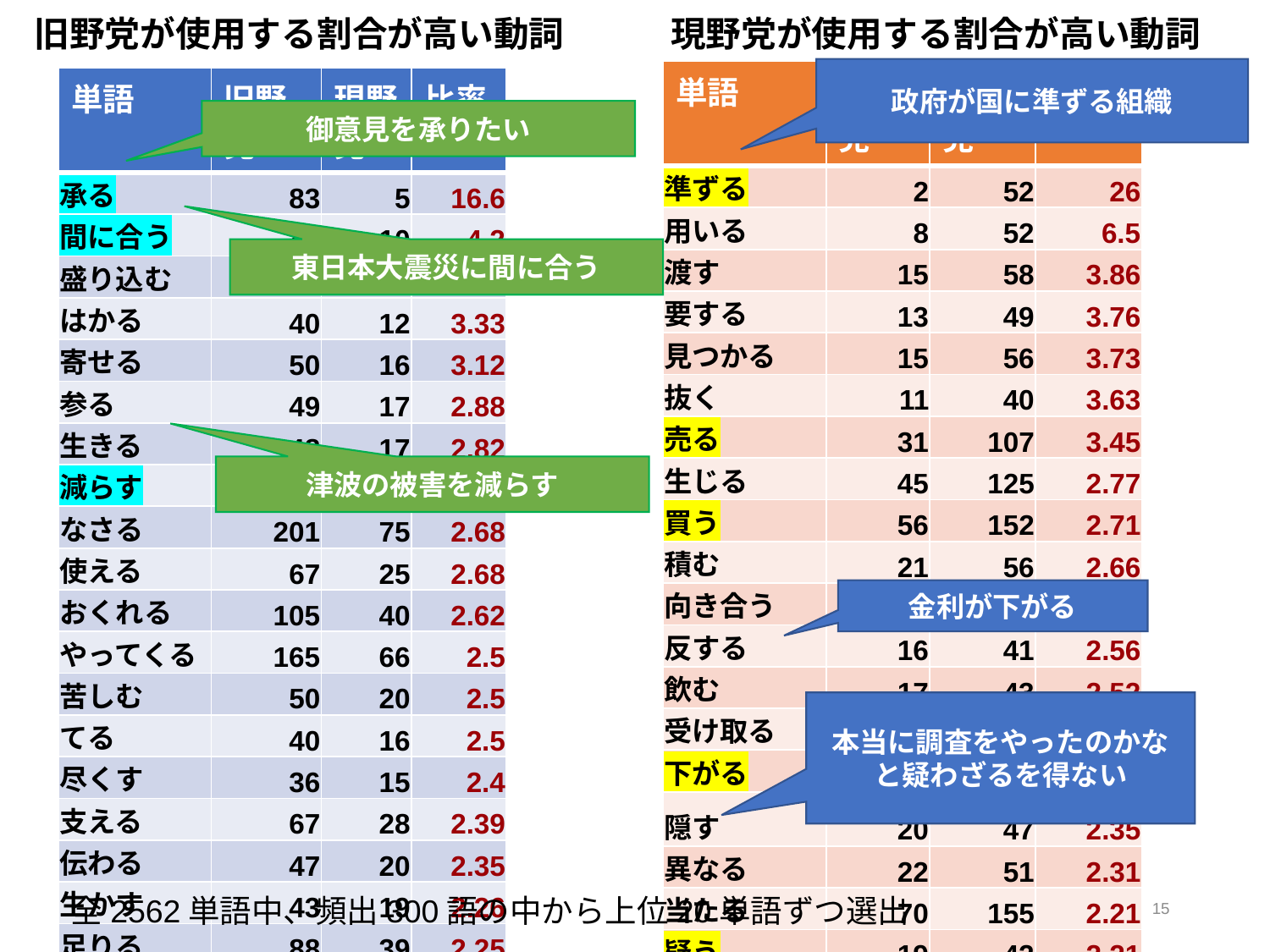

旧野党が使用する割合が高い動詞　　　現野党が使用する割合が高い動詞
政府が国に準ずる組織
| 単語 | 旧野党 | 現野党 | 比率 |
| --- | --- | --- | --- |
| 準ずる | 2 | 52 | 26 |
| 用いる | 8 | 52 | 6.5 |
| 渡す | 15 | 58 | 3.86 |
| 要する | 13 | 49 | 3.76 |
| 見つかる | 15 | 56 | 3.73 |
| 抜く | 11 | 40 | 3.63 |
| 売る | 31 | 107 | 3.45 |
| 生じる | 45 | 125 | 2.77 |
| 買う | 56 | 152 | 2.71 |
| 積む | 21 | 56 | 2.66 |
| 向き合う | 14 | 37 | 2.64 |
| 反する | 16 | 41 | 2.56 |
| 飲む | 17 | 43 | 2.52 |
| 受け取る | 31 | 77 | 2.48 |
| 下がる | 94 | 226 | 2.40 |
| 隠す | 20 | 47 | 2.35 |
| 異なる | 22 | 51 | 2.31 |
| 当たる | 70 | 155 | 2.21 |
| 疑う | 19 | 42 | 2.21 |
| 満たす | 26 | 57 | 2.19 |
| 単語 | 旧野党 | 現野党 | 比率 |
| --- | --- | --- | --- |
| 承る | 83 | 5 | 16.6 |
| 間に合う | 42 | 10 | 4.2 |
| 盛り込む | 60 | 17 | 3.52 |
| はかる | 40 | 12 | 3.33 |
| 寄せる | 50 | 16 | 3.12 |
| 参る | 49 | 17 | 2.88 |
| 生きる | 48 | 17 | 2.82 |
| 減らす | 121 | 45 | 2.68 |
| なさる | 201 | 75 | 2.68 |
| 使える | 67 | 25 | 2.68 |
| おくれる | 105 | 40 | 2.62 |
| やってくる | 165 | 66 | 2.5 |
| 苦しむ | 50 | 20 | 2.5 |
| てる | 40 | 16 | 2.5 |
| 尽くす | 36 | 15 | 2.4 |
| 支える | 67 | 28 | 2.39 |
| 伝わる | 47 | 20 | 2.35 |
| 生かす | 43 | 19 | 2.26 |
| 足りる | 88 | 39 | 2.25 |
| やれる | 66 | 30 | 2.2 |
御意見を承りたい
東日本大震災に間に合う
津波の被害を減らす
金利が下がる
本当に調査をやったのかなと疑わざるを得ない
15
全2562単語中、頻出300語の中から上位20単語ずつ選出